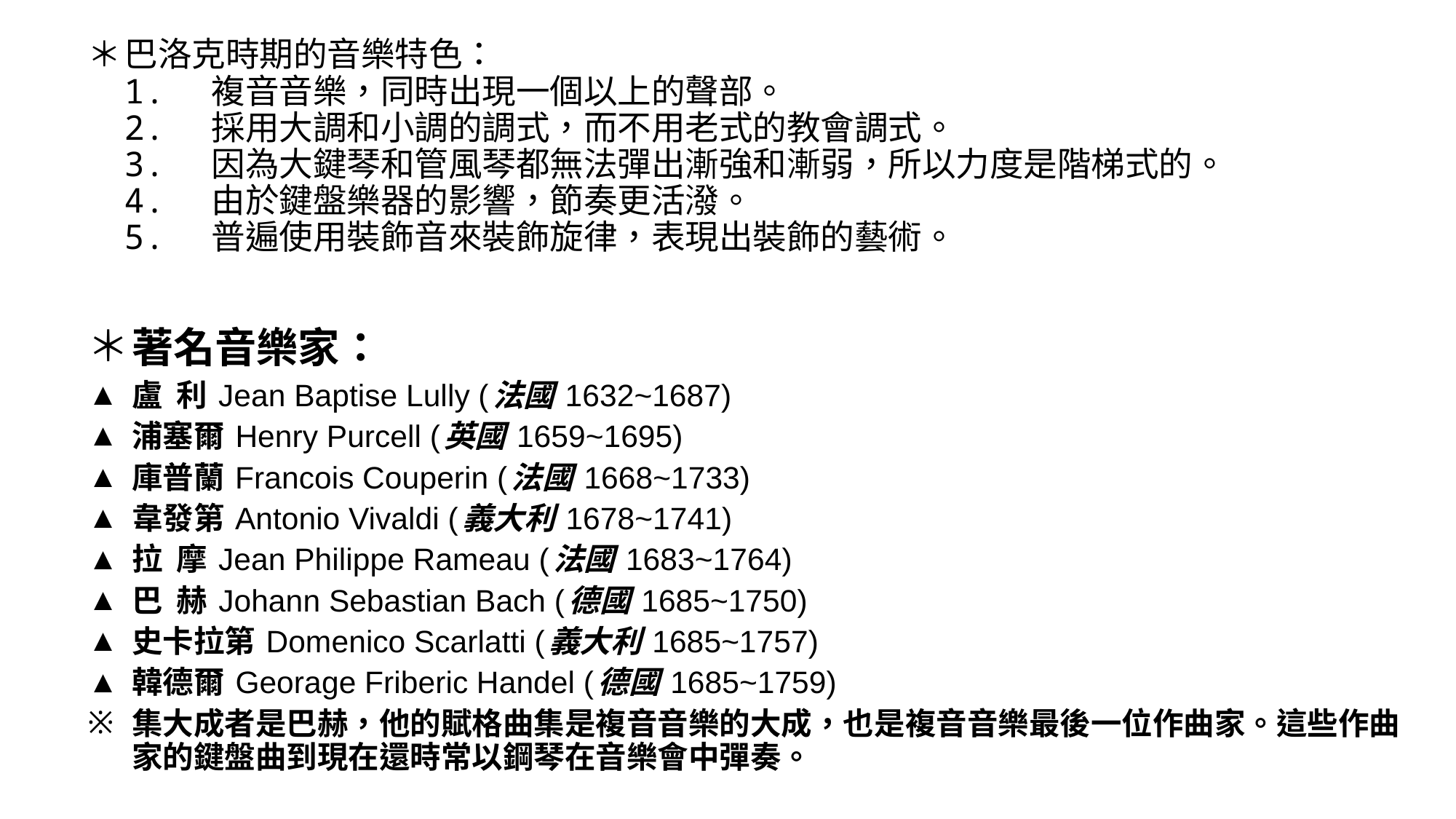

# ＊	巴洛克時期的音樂特色： 1.	複音音樂，同時出現一個以上的聲部。 2.	採用大調和小調的調式，而不用老式的教會調式。 3.	因為大鍵琴和管風琴都無法彈出漸強和漸弱，所以力度是階梯式的。 4.	由於鍵盤樂器的影響，節奏更活潑。 5.	普遍使用裝飾音來裝飾旋律，表現出裝飾的藝術。
著名音樂家：
盧  利 Jean Baptise Lully (法國 1632~1687)
浦塞爾 Henry Purcell (英國 1659~1695)
庫普蘭 Francois Couperin (法國 1668~1733)
韋發第 Antonio Vivaldi (義大利 1678~1741)
拉  摩 Jean Philippe Rameau (法國 1683~1764)
巴  赫 Johann Sebastian Bach (德國 1685~1750)
史卡拉第 Domenico Scarlatti (義大利 1685~1757)
韓德爾 Georage Friberic Handel (德國 1685~1759)
集大成者是巴赫，他的賦格曲集是複音音樂的大成，也是複音音樂最後一位作曲家。這些作曲家的鍵盤曲到現在還時常以鋼琴在音樂會中彈奏。